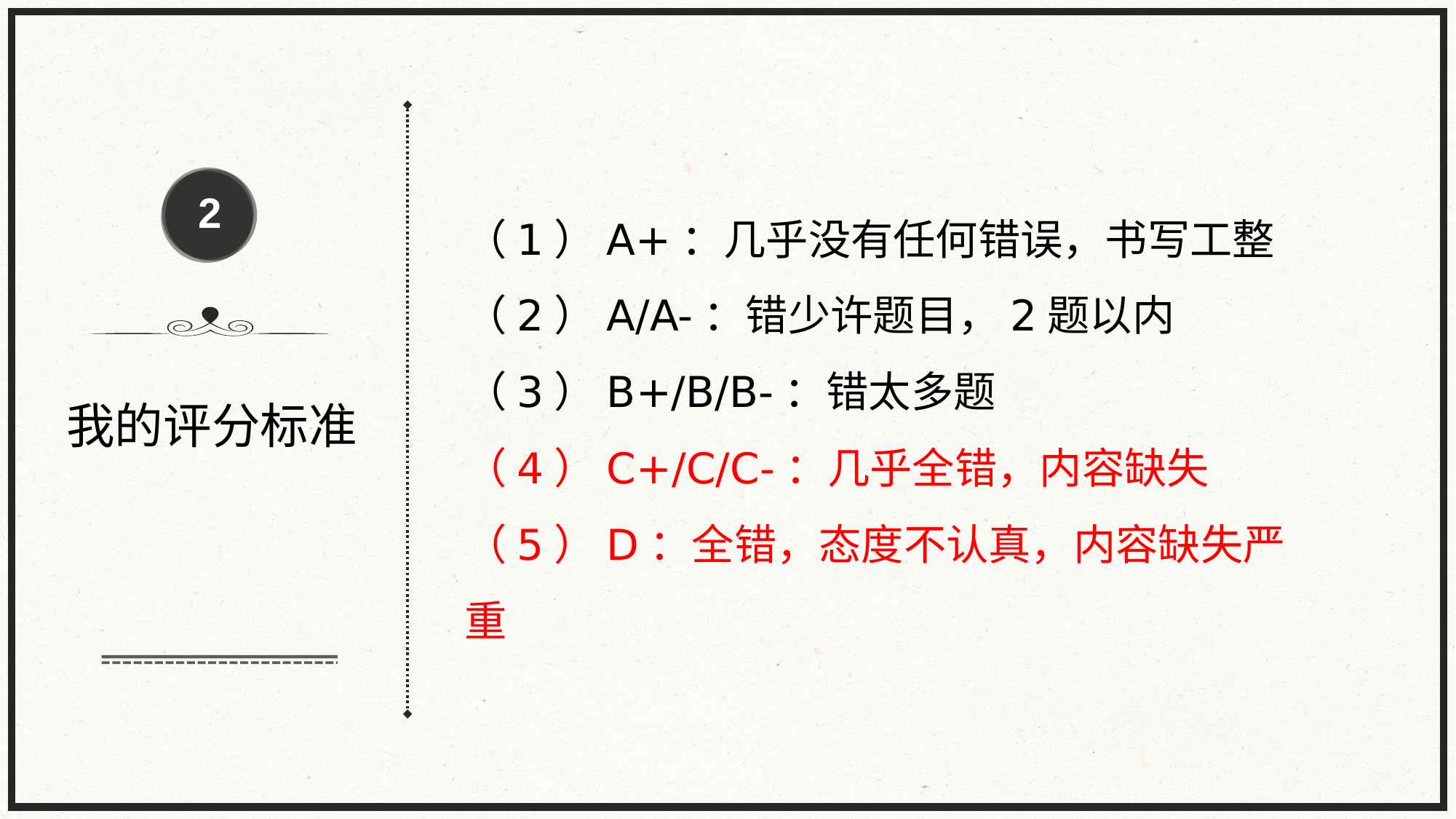

2
（1）A+：几乎没有任何错误，书写工整
（2）A/A-：错少许题目，2题以内
（3）B+/B/B-：错太多题
（4）C+/C/C-：几乎全错，内容缺失
（5）D：全错，态度不认真，内容缺失严重

我的评分标准